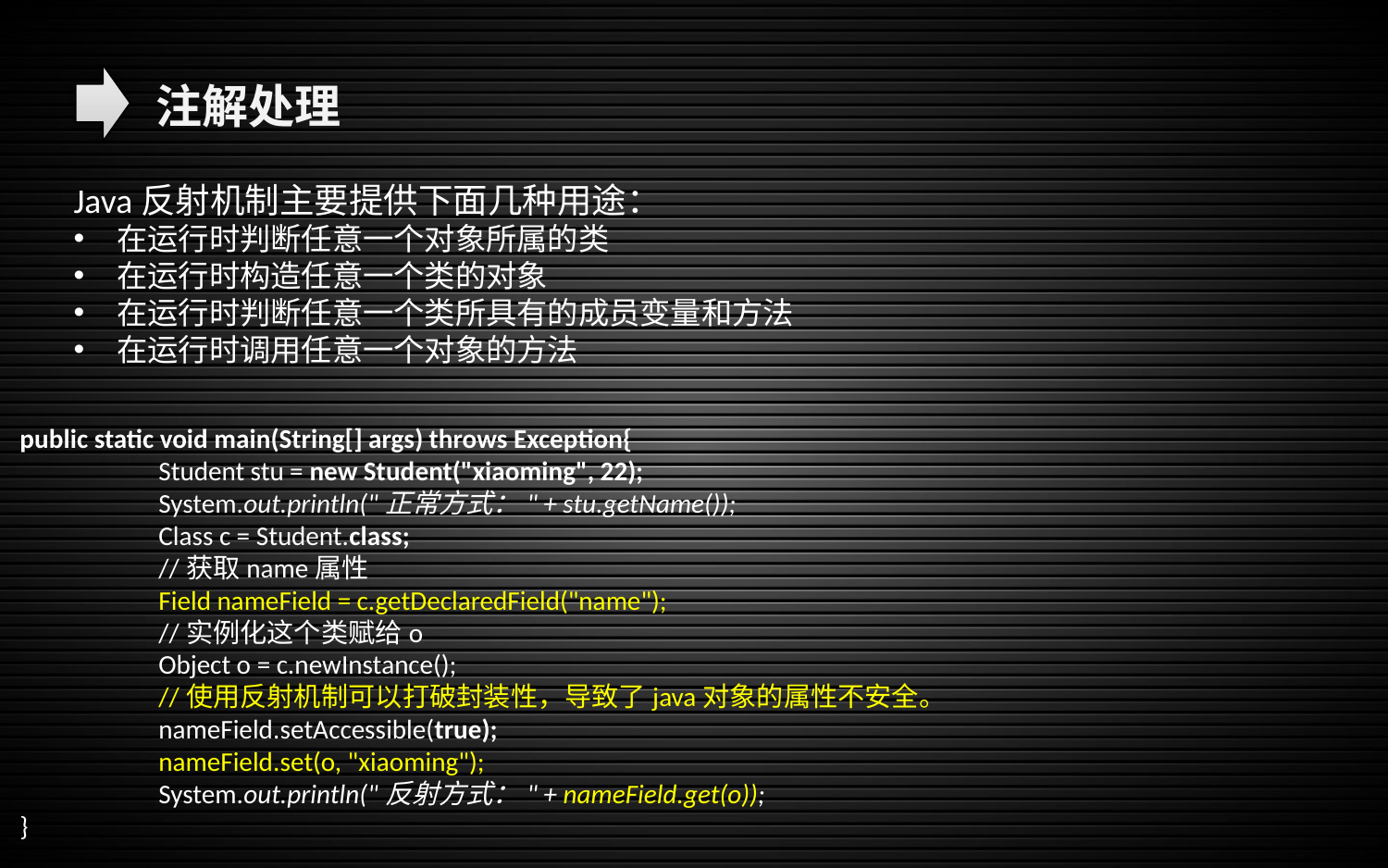

注解处理
Java反射机制主要提供下面几种用途：
在运行时判断任意一个对象所属的类
在运行时构造任意一个类的对象
在运行时判断任意一个类所具有的成员变量和方法
在运行时调用任意一个对象的方法
public static void main(String[] args) throws Exception{
	Student stu = new Student("xiaoming", 22);
	System.out.println("正常方式：" + stu.getName());
	Class c = Student.class;
	//获取name属性
	Field nameField = c.getDeclaredField("name");
	//实例化这个类赋给o
	Object o = c.newInstance();
	//使用反射机制可以打破封装性，导致了java对象的属性不安全。
	nameField.setAccessible(true);
	nameField.set(o, "xiaoming");
	System.out.println("反射方式：" + nameField.get(o));
}